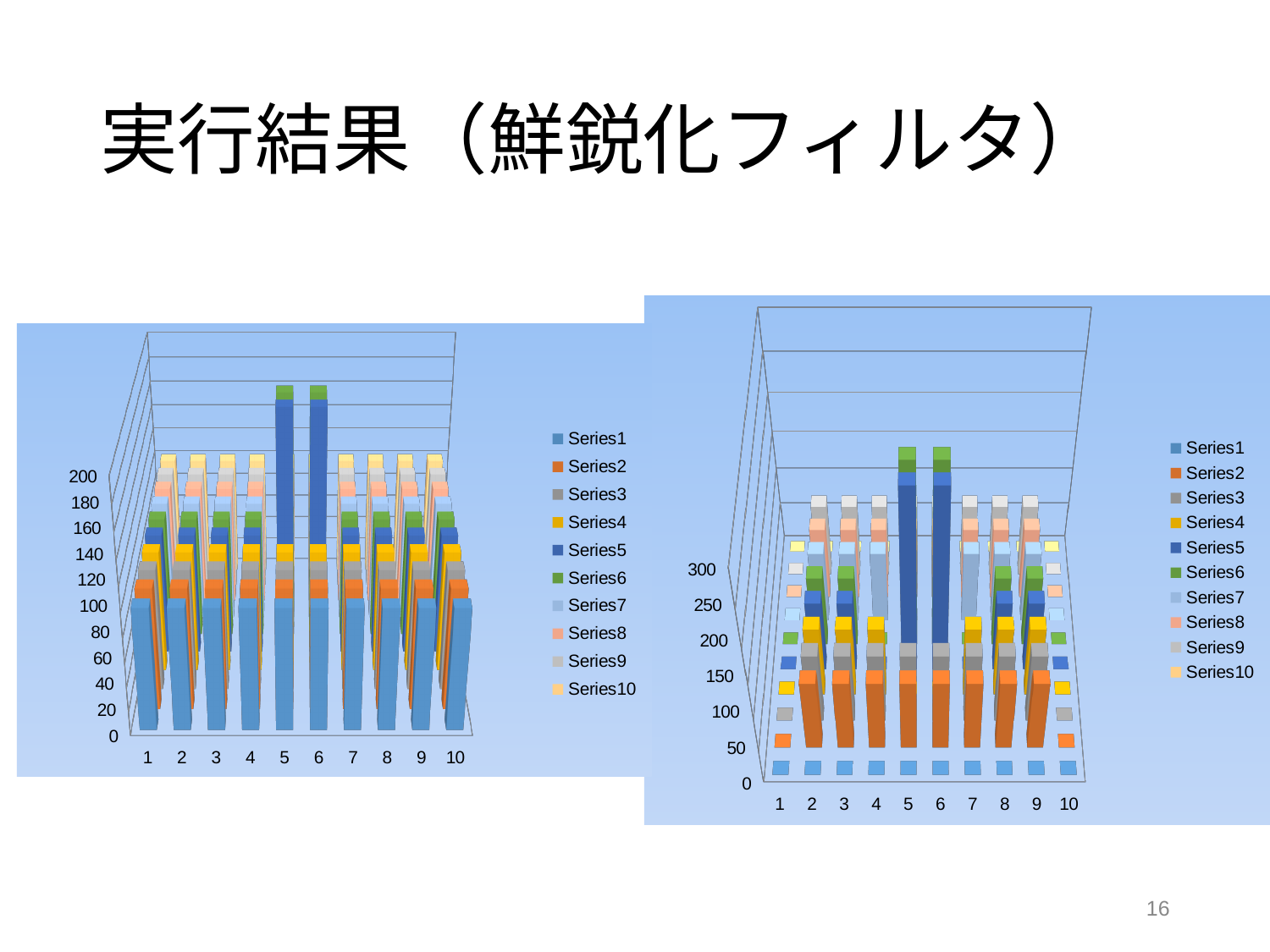

# 実行結果（鮮鋭化フィルタ）

[unsupported chart]

[unsupported chart]

16